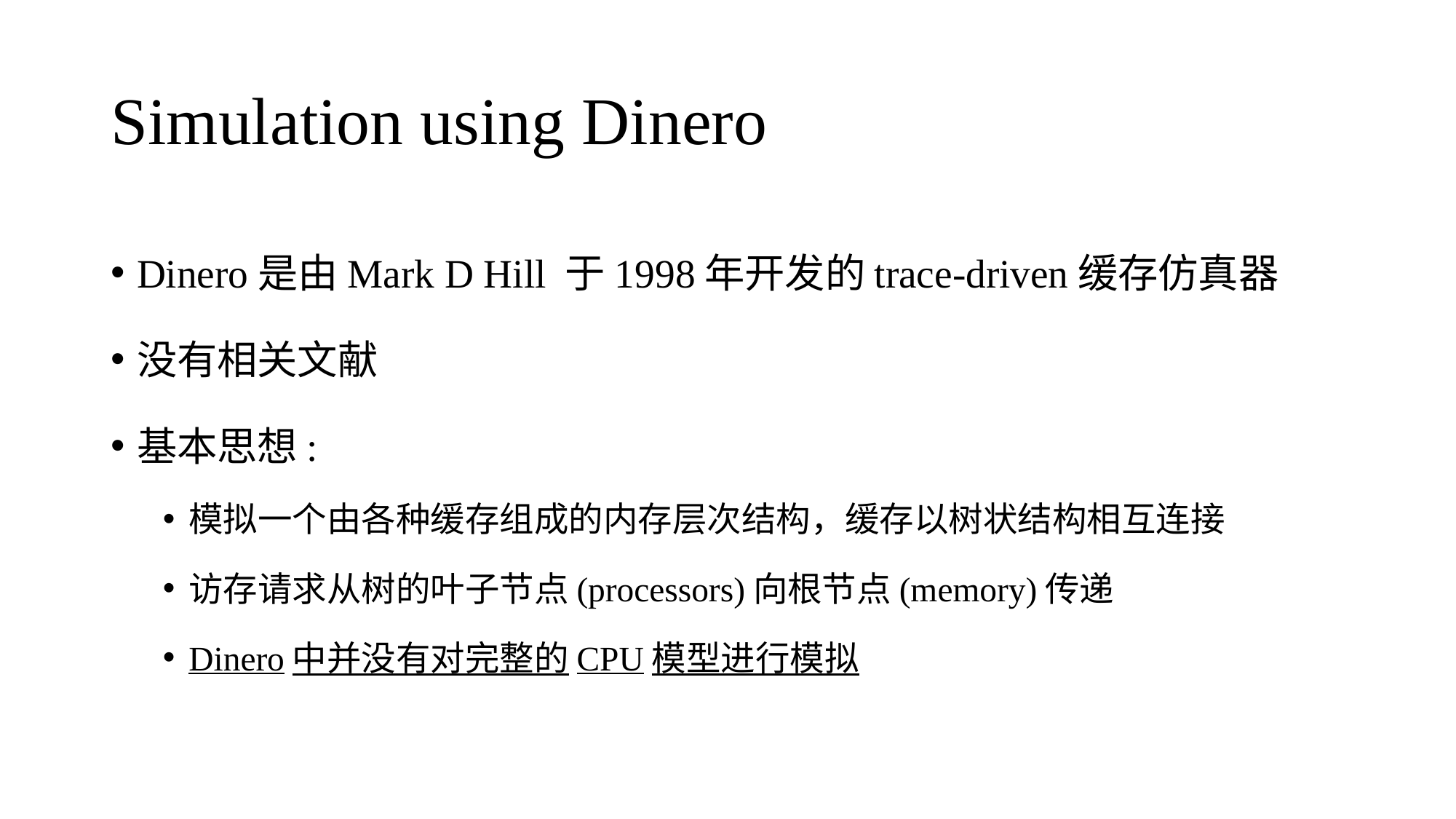

# Simulation using Dinero
Dinero是由Mark D Hill 于1998年开发的trace-driven缓存仿真器
没有相关文献
基本思想:
模拟一个由各种缓存组成的内存层次结构，缓存以树状结构相互连接
访存请求从树的叶子节点(processors)向根节点(memory)传递
Dinero中并没有对完整的CPU模型进行模拟